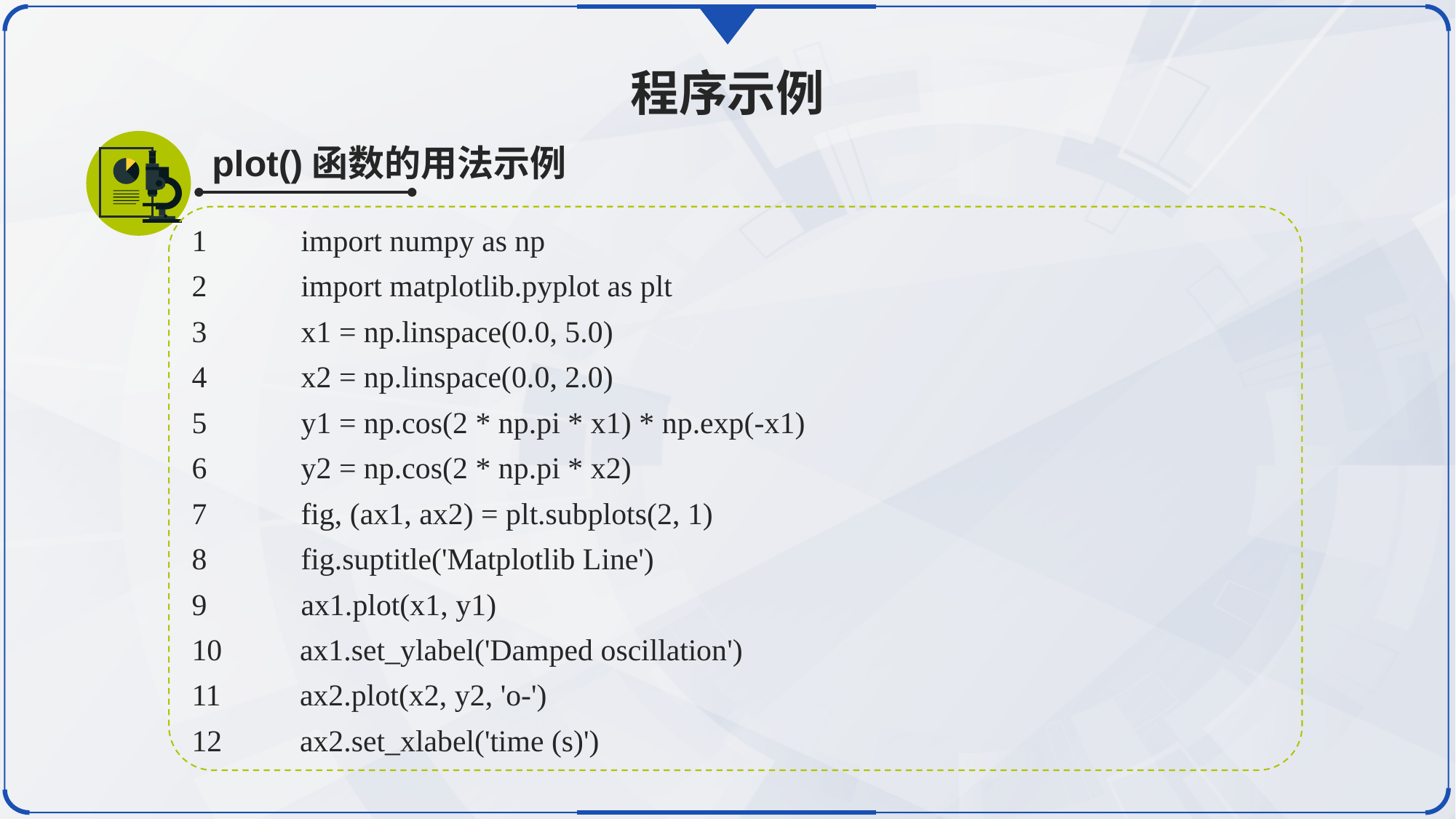

程序示例

plot()函数的用法示例

1	import numpy as np
2	import matplotlib.pyplot as plt
3	x1 = np.linspace(0.0, 5.0)
4	x2 = np.linspace(0.0, 2.0)
5	y1 = np.cos(2 * np.pi * x1) * np.exp(-x1)
6	y2 = np.cos(2 * np.pi * x2)
7	fig, (ax1, ax2) = plt.subplots(2, 1)
8	fig.suptitle('Matplotlib Line')
9	ax1.plot(x1, y1)
       ax1.set_ylabel('Damped oscillation')
       ax2.plot(x2, y2, 'o-')
       ax2.set_xlabel('time (s)')